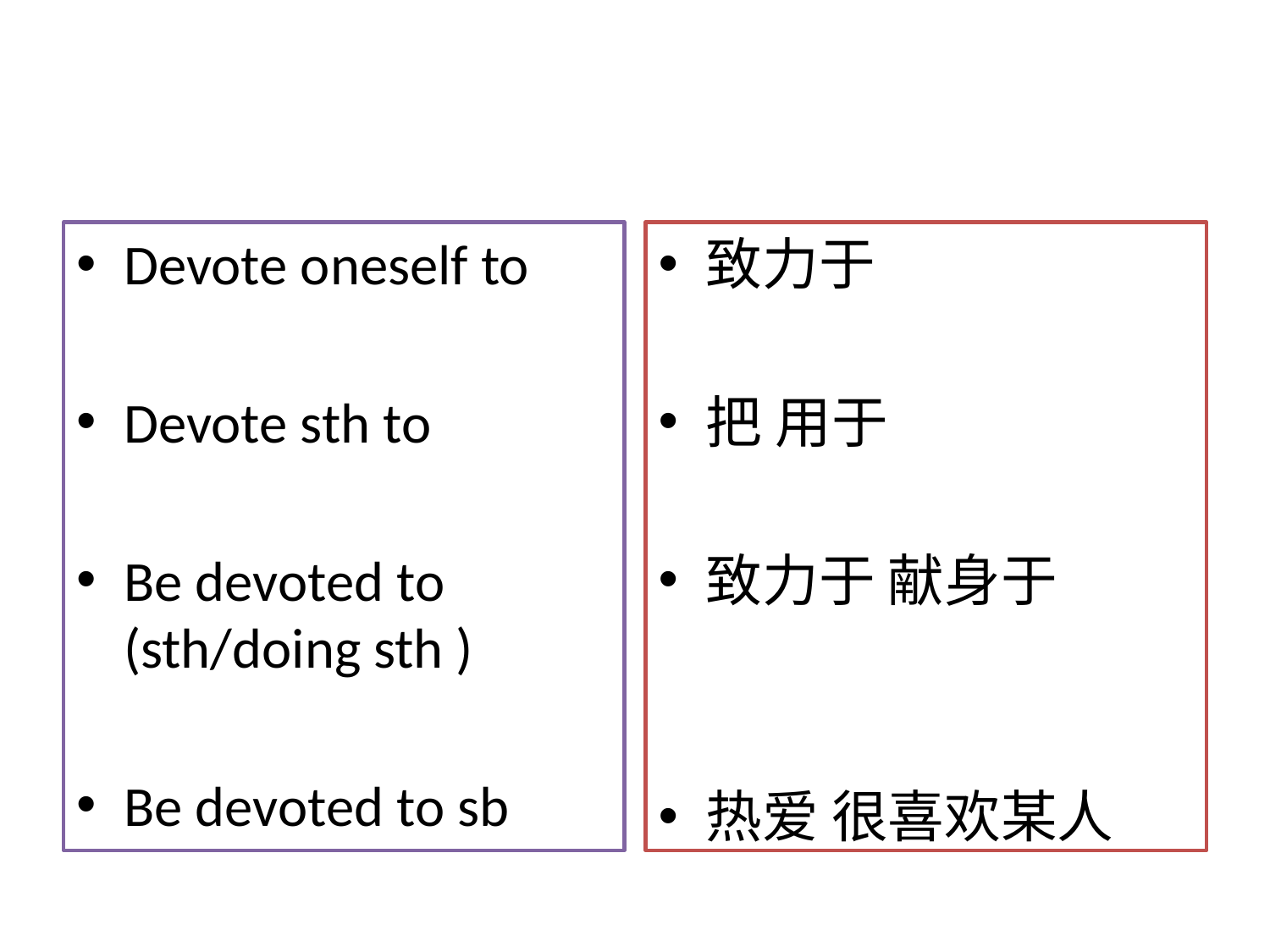

#
Devote oneself to

Devote sth to

Be devoted to (sth/doing sth )

Be devoted to sb
致力于

把 用于

致力于 献身于

热爱 很喜欢某人